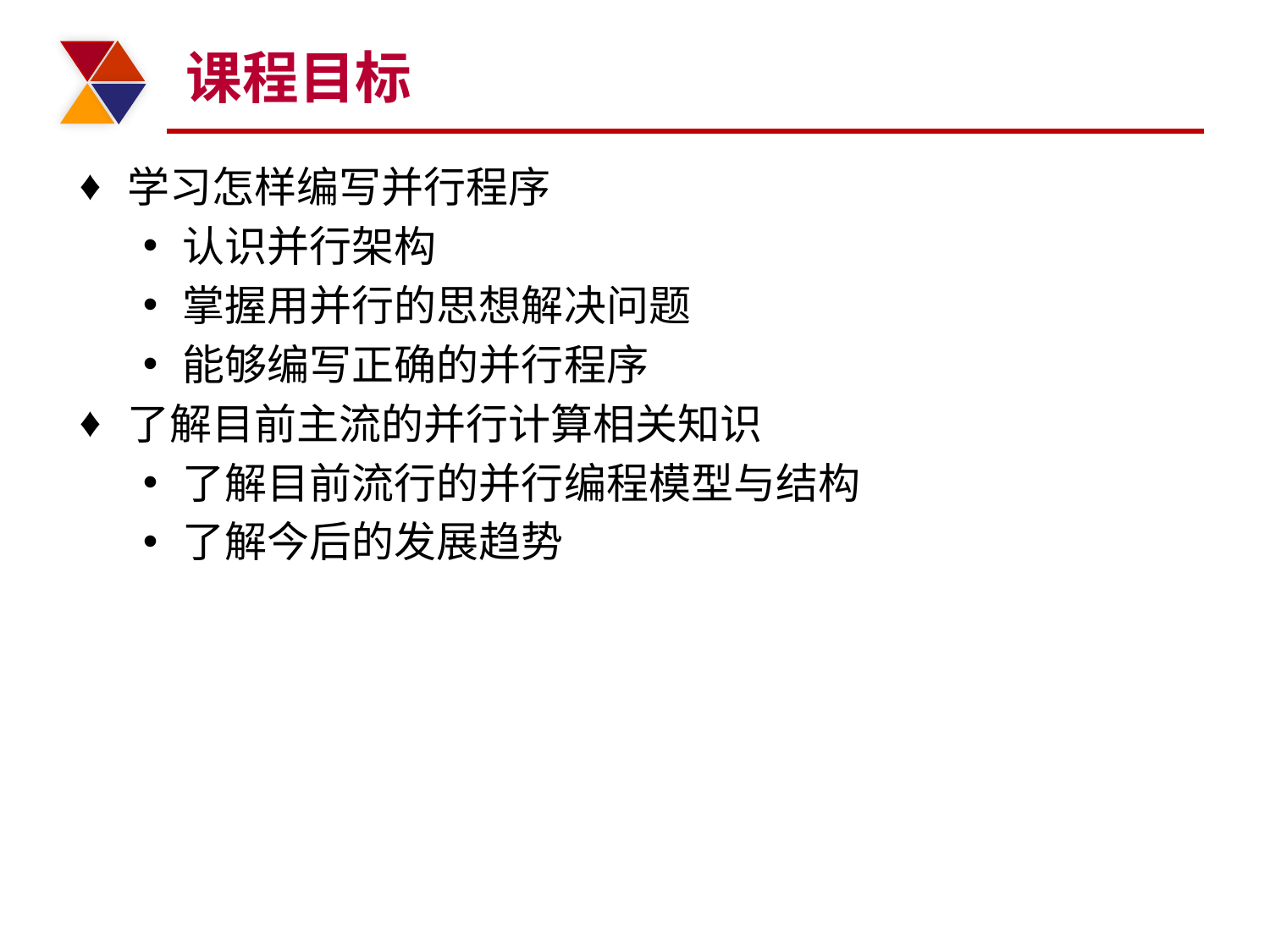

# 课程目标
学习怎样编写并行程序
认识并行架构
掌握用并行的思想解决问题
能够编写正确的并行程序
了解目前主流的并行计算相关知识
了解目前流行的并行编程模型与结构
了解今后的发展趋势